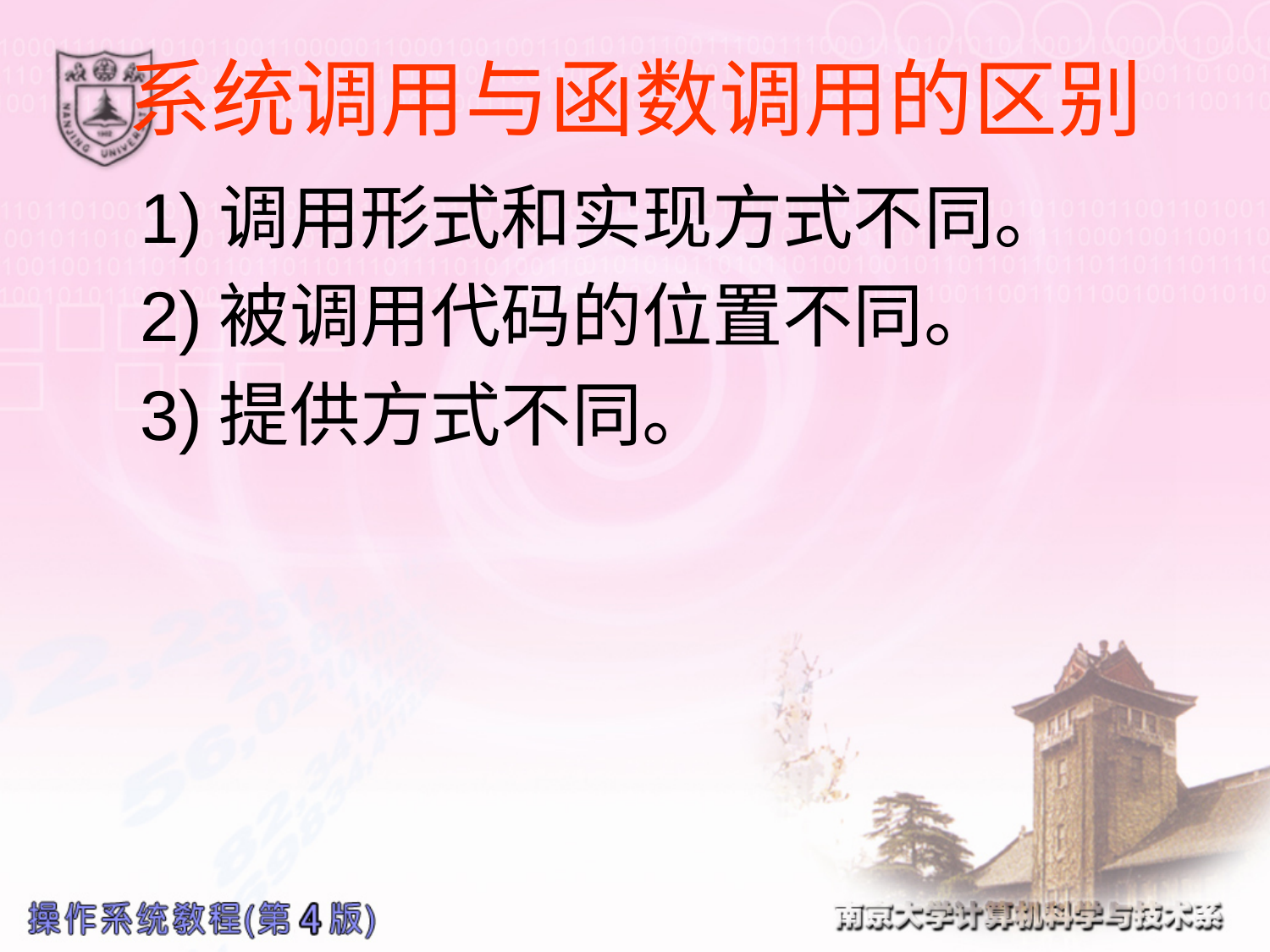

# 系统调用与函数调用的区别
1)调用形式和实现方式不同。
2)被调用代码的位置不同。
3)提供方式不同。